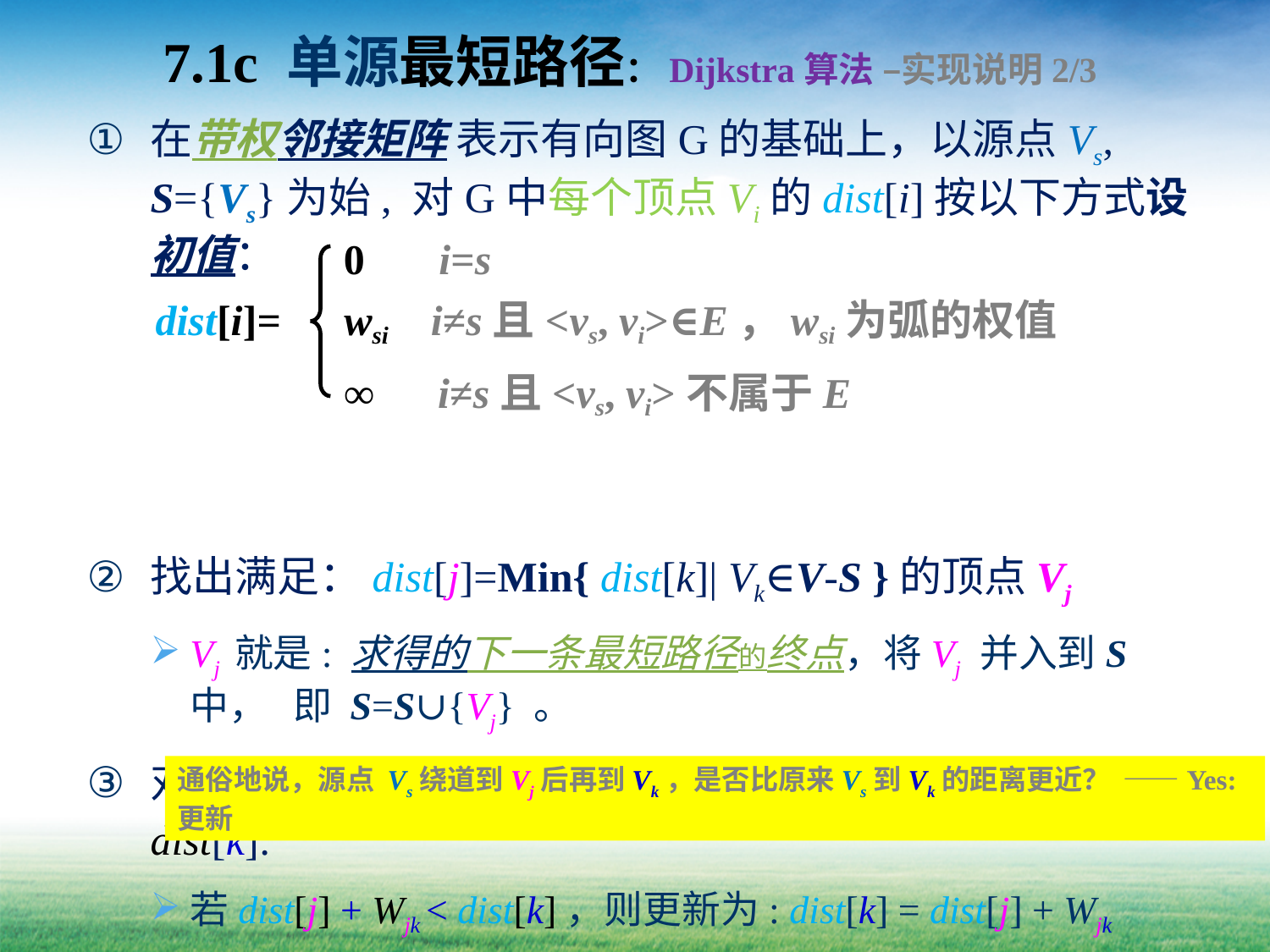

# 7.1c 单源最短路径：Dijkstra算法 –实现说明2/3
在带权邻接矩阵 表示有向图G的基础上，以源点Vs, S={Vs}为始, 对G中每个顶点Vi的dist[i]按以下方式设初值：

找出满足：dist[j]=Min{ dist[k]| Vk∈V-S }的顶点Vj
Vj 就是: 求得的下一条最短路径的终点，将Vj 并入到S中，   即 S=S∪{Vj} 。
对V-S中的每个顶点Vk (即∀Vk∈V-S ), 判断Θ更新dist[k]:
若dist[j] + Wjk < dist[k]，则更新为: dist[k] = dist[j] + Wjk
重复②,③，直到S=V为止。
0       i=s

dist[i]=
wsi    i≠s且<vs, vi>∈E，wsi为弧的权值
∞      i≠s且<vs, vi>不属于E
通俗地说，源点 Vs绕道到Vj后再到Vk，是否比原来Vs到Vk的距离更近？  ——Yes: 更新